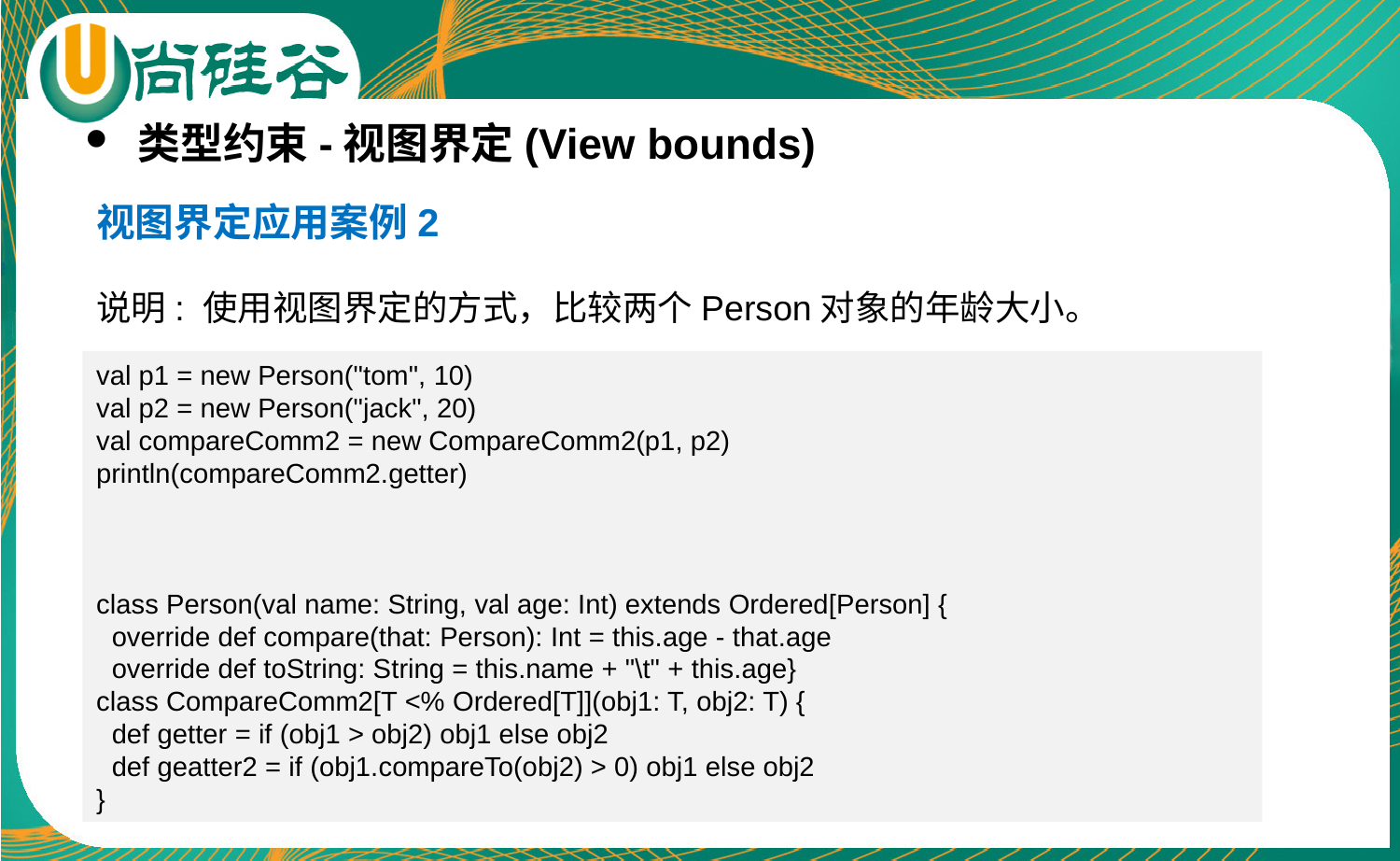

类型约束-视图界定(View bounds)

视图界定应用案例2

说明: 使用视图界定的方式，比较两个Person对象的年龄大小。

val p1 = new Person("tom", 10)
val p2 = new Person("jack", 20)
val compareComm2 = new CompareComm2(p1, p2)
println(compareComm2.getter)

class Person(val name: String, val age: Int) extends Ordered[Person] {
  override def compare(that: Person): Int = this.age - that.age
  override def toString: String = this.name + "\t" + this.age}
class CompareComm2[T <% Ordered[T]](obj1: T, obj2: T) {
  def getter = if (obj1 > obj2) obj1 else obj2
  def geatter2 = if (obj1.compareTo(obj2) > 0) obj1 else obj2
}